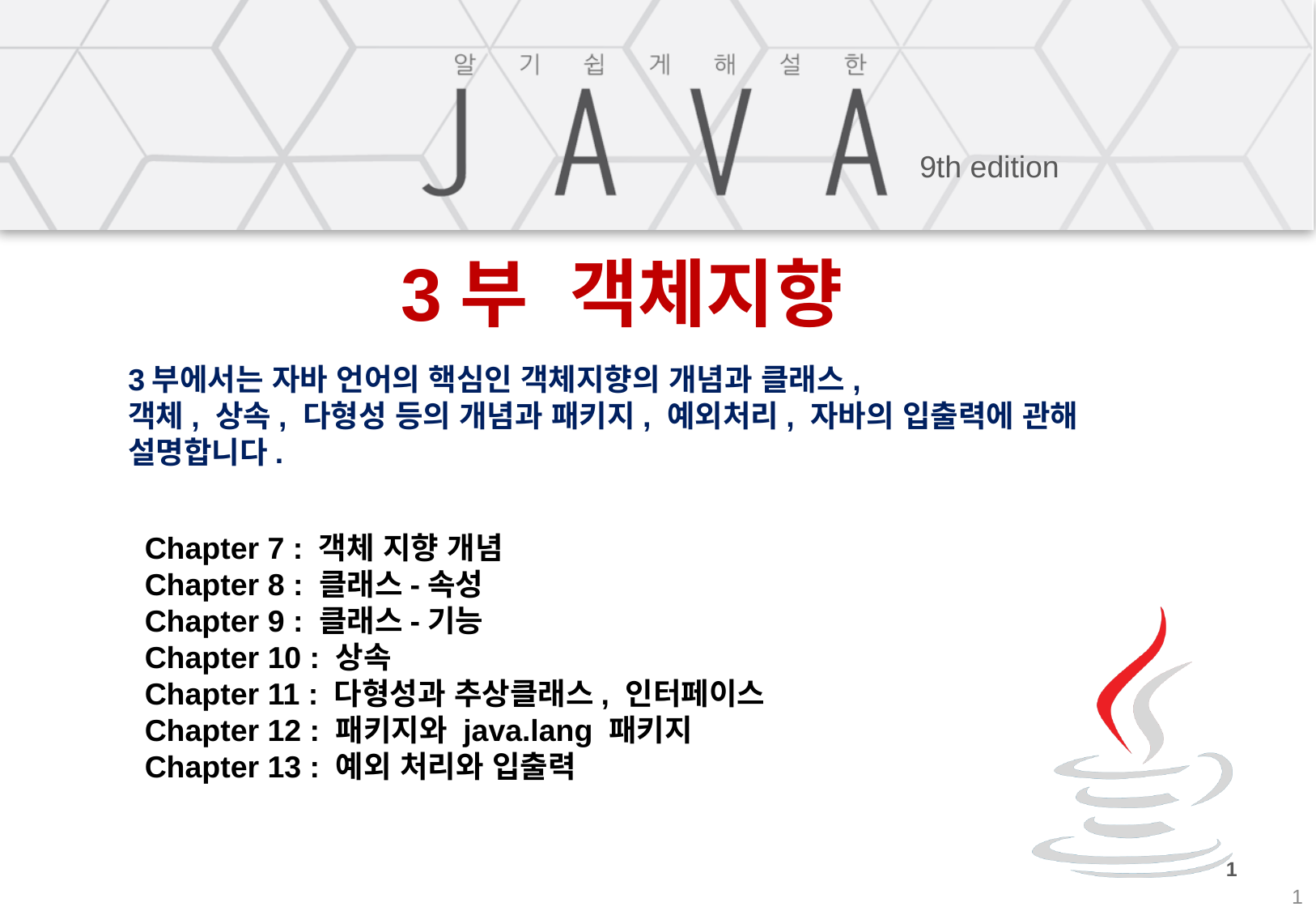

# 3부  객체지향

3부에서는 자바 언어의 핵심인 객체지향의 개념과 클래스,
객체, 상속, 다형성 등의 개념과 패키지, 예외처리, 자바의 입출력에 관해 설명합니다.
Chapter 7 : 객체 지향 개념
Chapter 8 : 클래스-속성
Chapter 9 : 클래스-기능
Chapter 10 : 상속
Chapter 11 : 다형성과 추상클래스, 인터페이스
Chapter 12 : 패키지와 java.lang 패키지
Chapter 13 : 예외 처리와 입출력
1
1